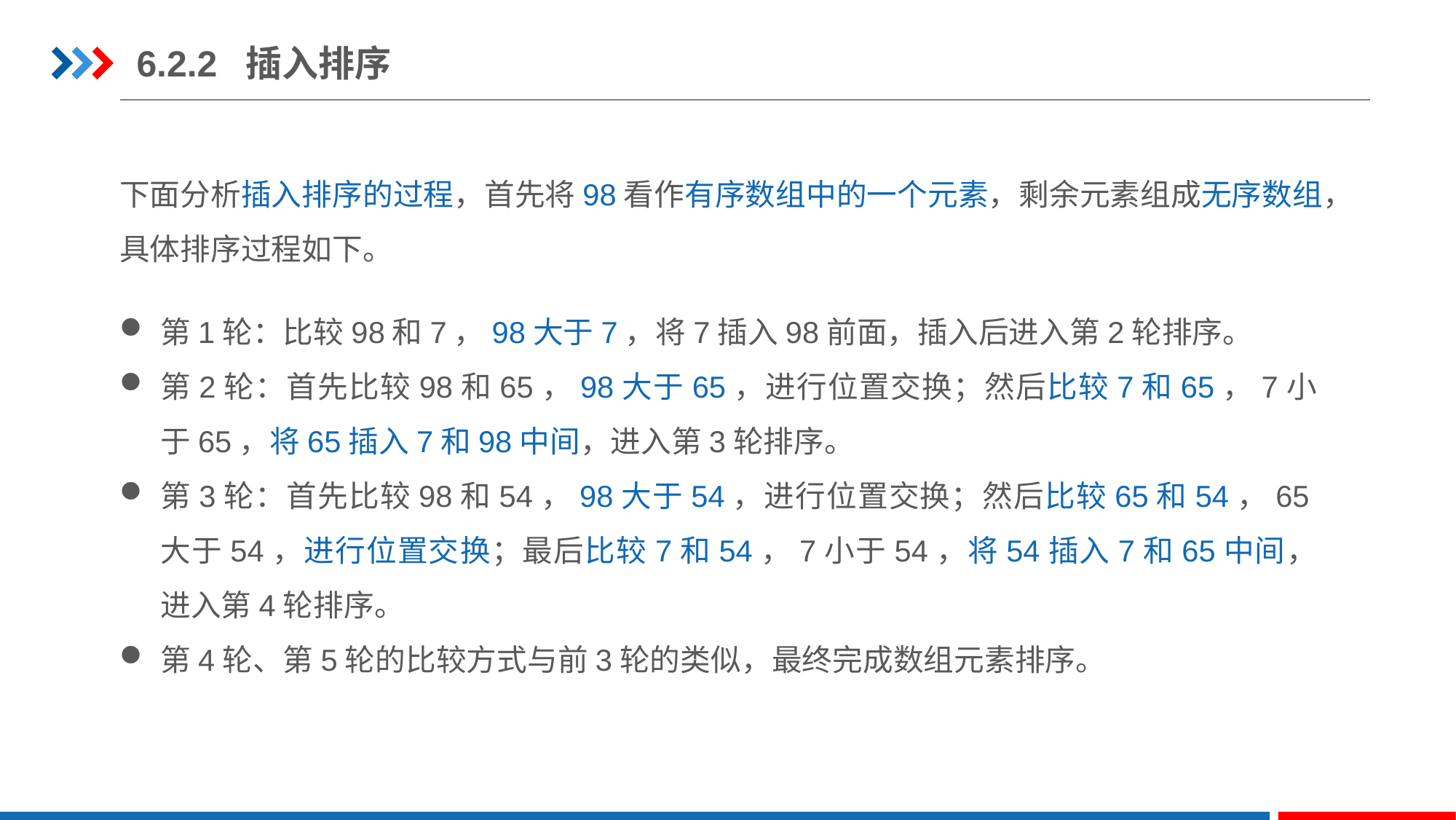

6.2.2	插入排序
下面分析插入排序的过程，首先将98看作有序数组中的一个元素，剩余元素组成无序数组，具体排序过程如下。
第1轮：比较98和7，98大于7，将7插入98前面，插入后进入第2轮排序。
第2轮：首先比较98和65，98大于65，进行位置交换；然后比较7和65，7小于65，将65插入7和98中间，进入第3轮排序。
第3轮：首先比较98和54，98大于54，进行位置交换；然后比较65和54，65大于54，进行位置交换；最后比较7和54，7小于54，将54插入7和65中间，进入第4轮排序。
第4轮、第5轮的比较方式与前3轮的类似，最终完成数组元素排序。